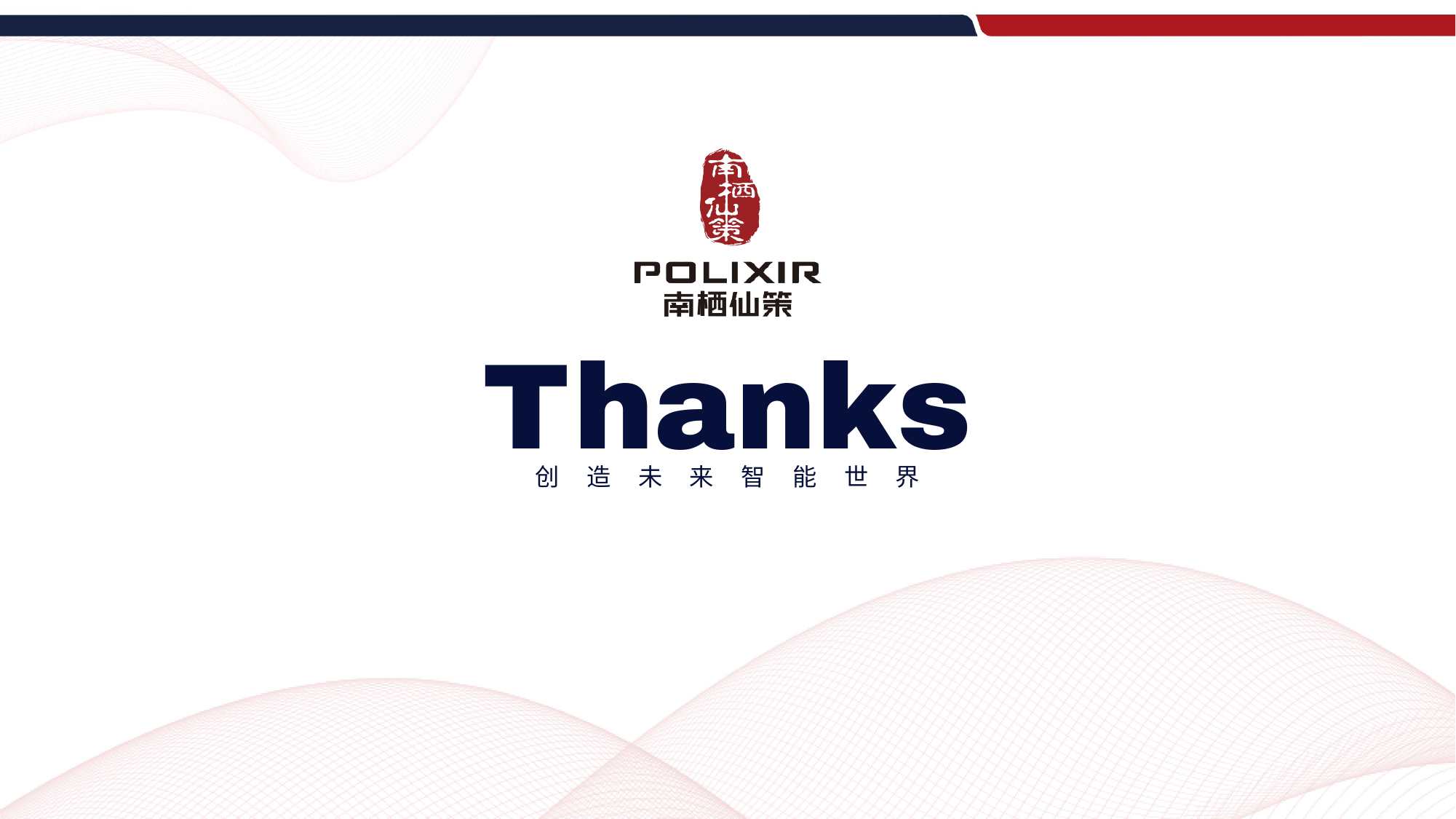

# Thanks
创     造     未     来     智     能     世     界